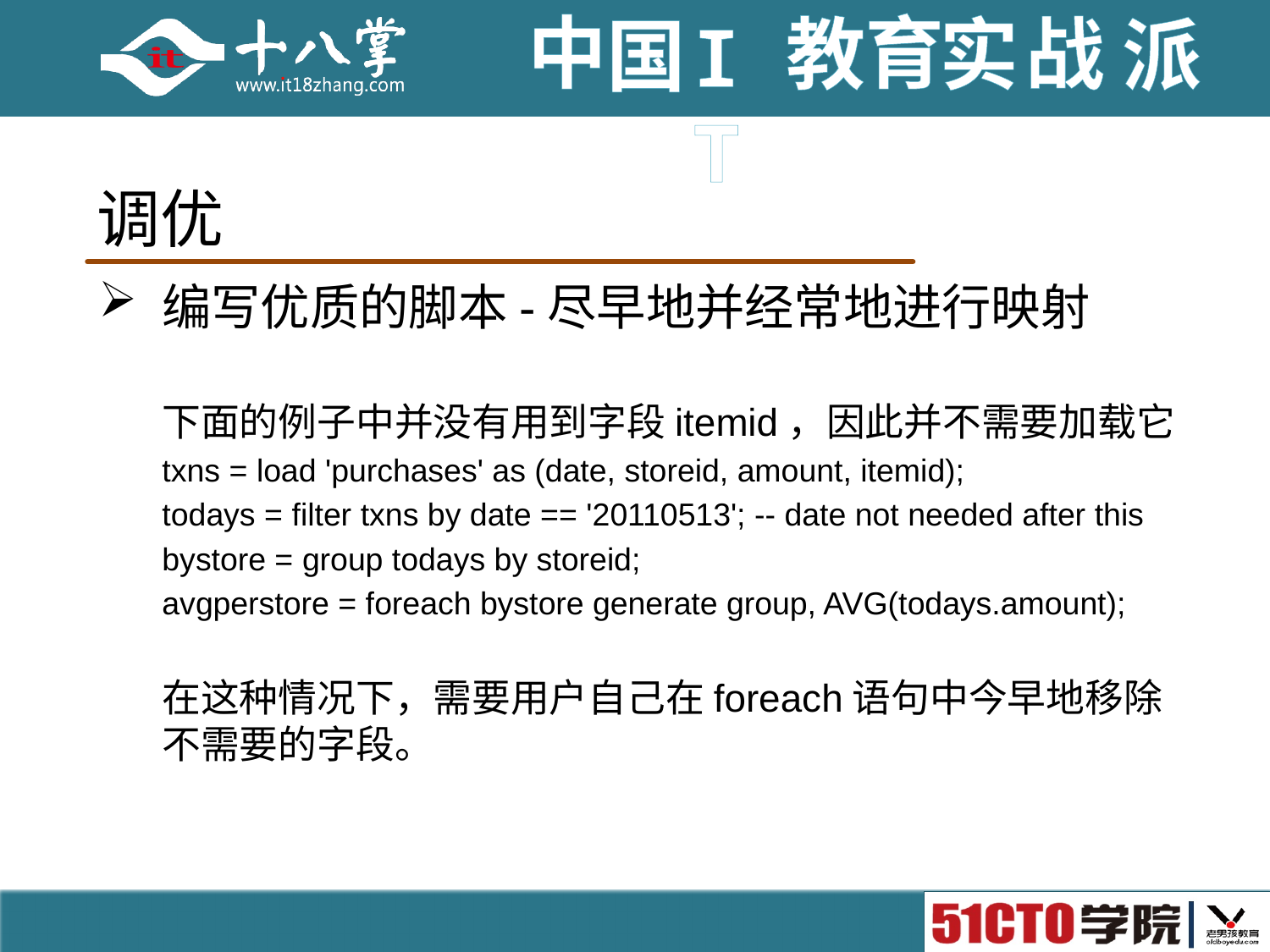

# 调优
编写优质的脚本-尽早地并经常地进行映射

下面的例子中并没有用到字段itemid，因此并不需要加载它
txns = load 'purchases' as (date, storeid, amount, itemid);
todays = filter txns by date == '20110513'; -- date not needed after this
bystore = group todays by storeid;
avgperstore = foreach bystore generate group, AVG(todays.amount);

在这种情况下，需要用户自己在foreach语句中今早地移除不需要的字段。